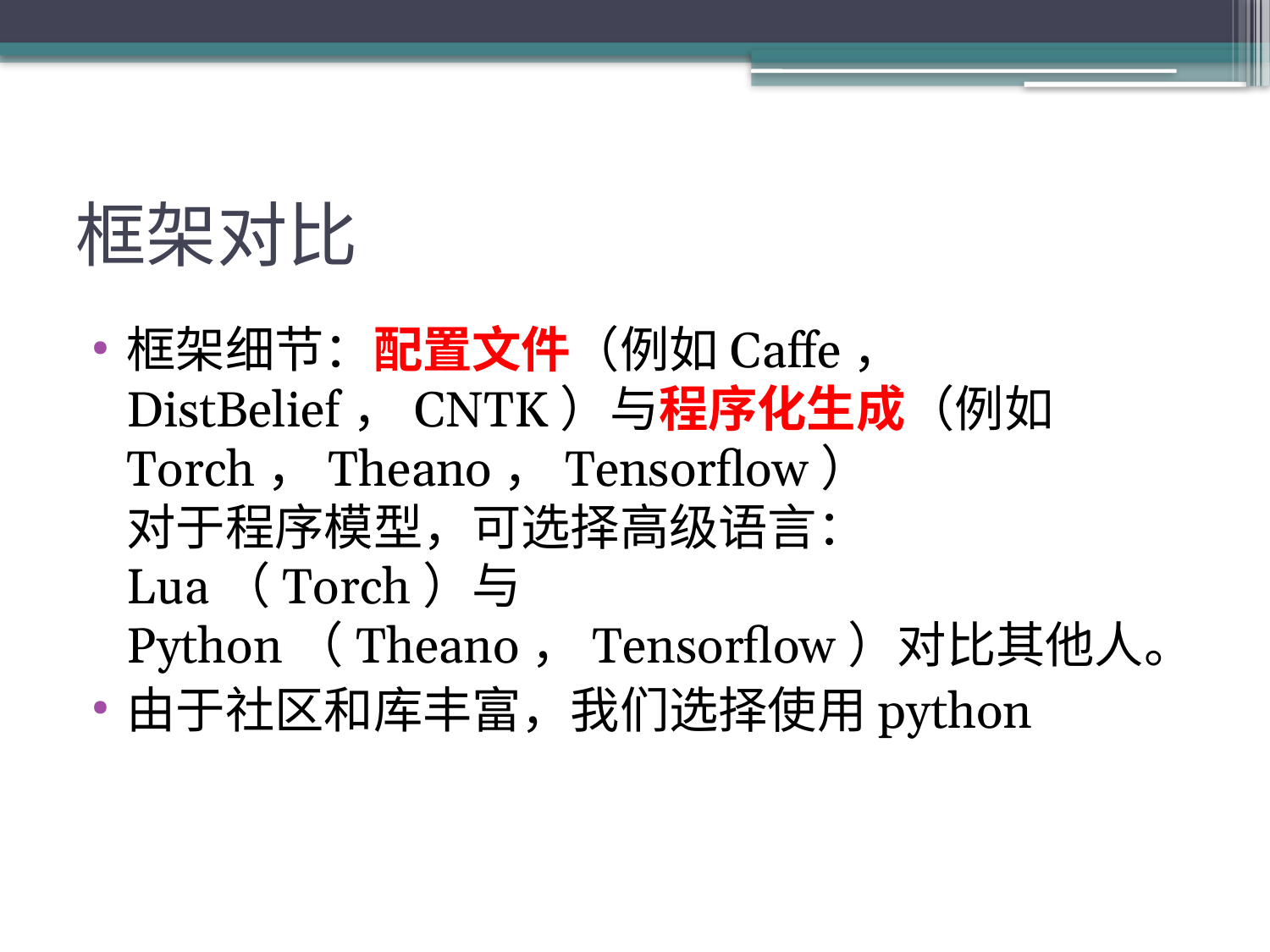

# 框架对比
框架细节：配置文件（例如Caffe，
DistBelief，CNTK）与程序化生成（例如
Torch，Theano，Tensorflow）
对于程序模型，可选择高级语言：
Lua（Torch）与Python（Theano，Tensorflow）对比其他人。
由于社区和库丰富，我们选择使用python